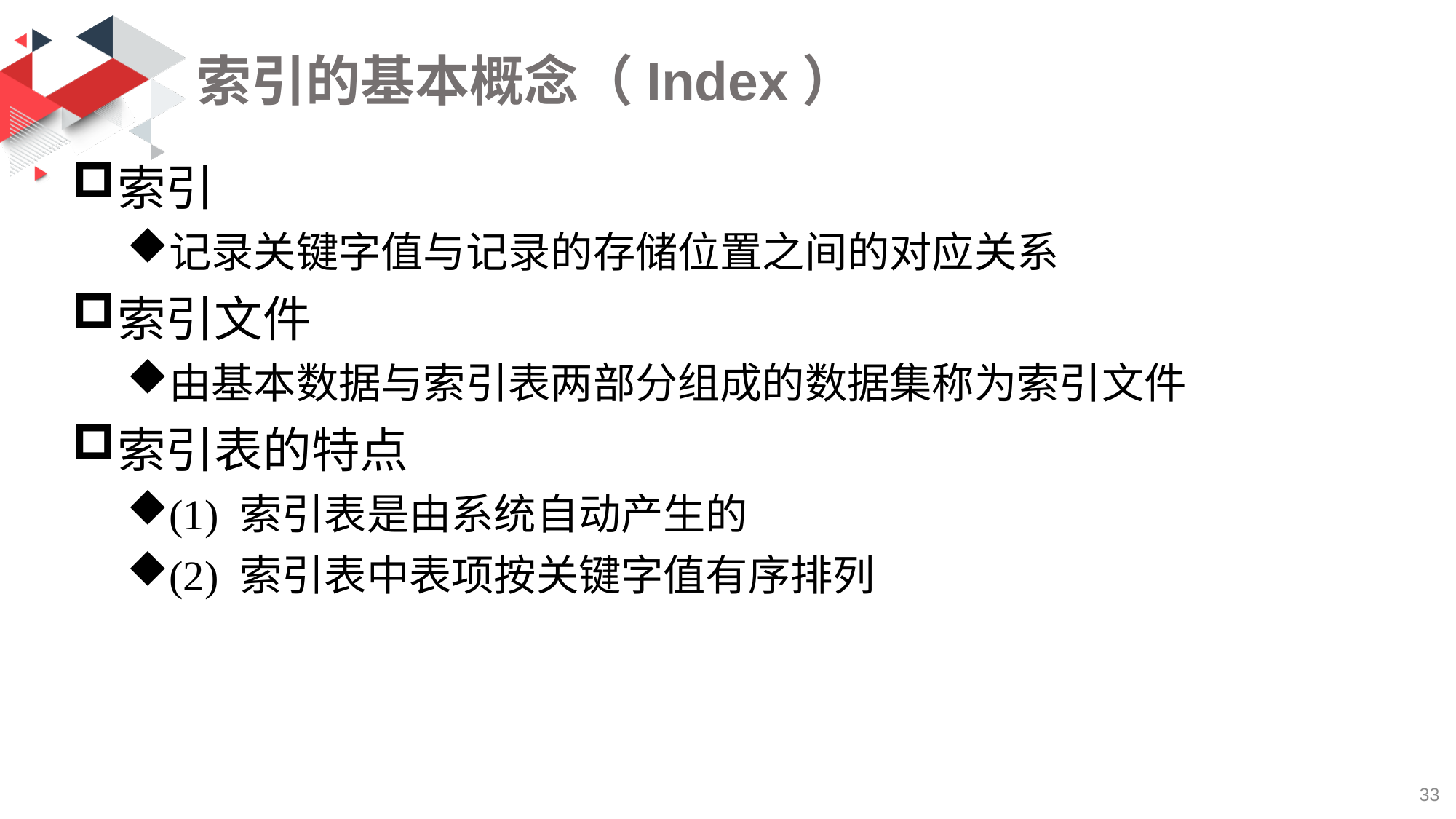

# 索引的基本概念（Index）
索引
记录关键字值与记录的存储位置之间的对应关系
索引文件
由基本数据与索引表两部分组成的数据集称为索引文件
索引表的特点
(1) 索引表是由系统自动产生的
(2) 索引表中表项按关键字值有序排列
33